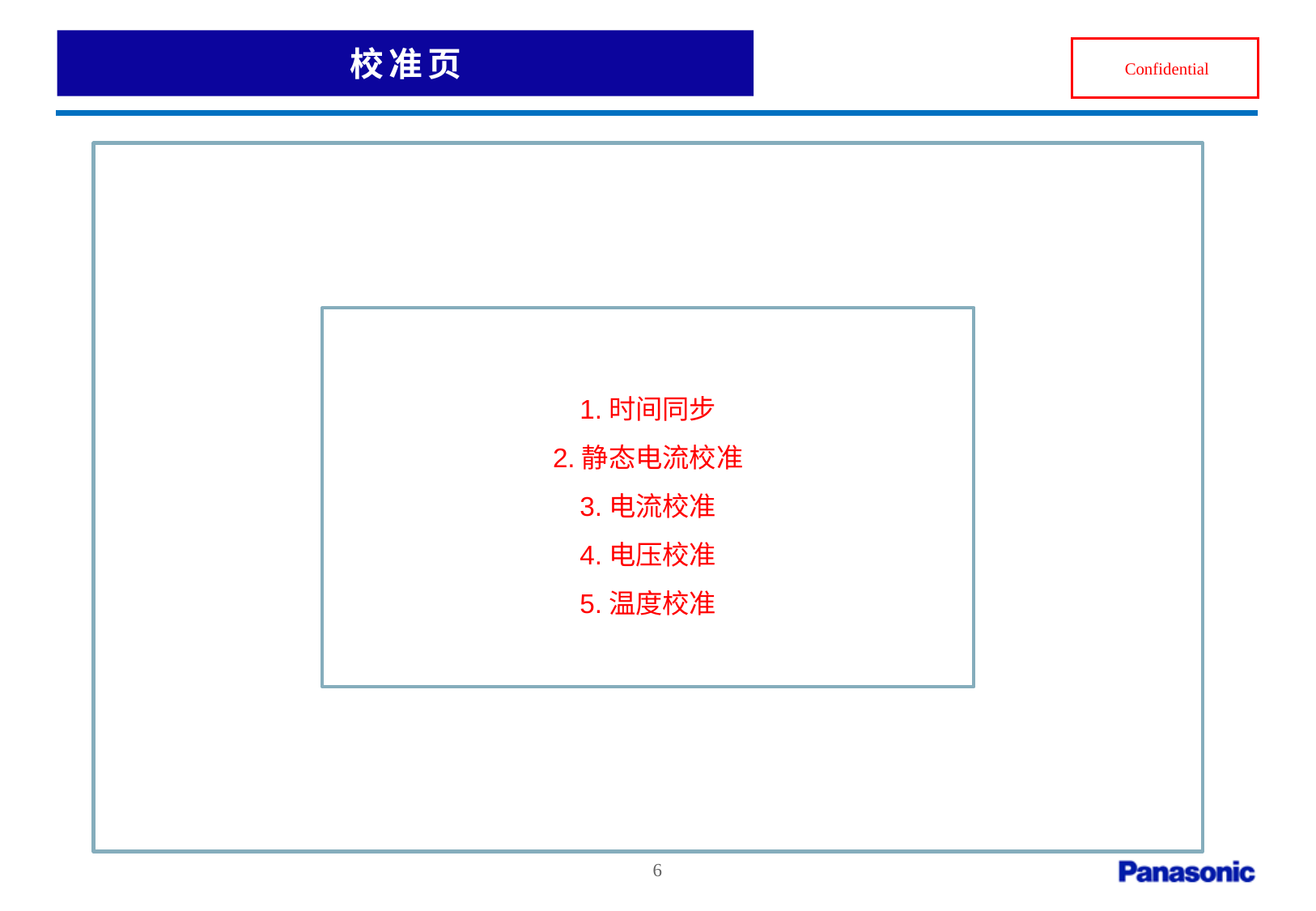

校准页

1.时间同步
2.静态电流校准
3.电流校准
4.电压校准
5.温度校准
6